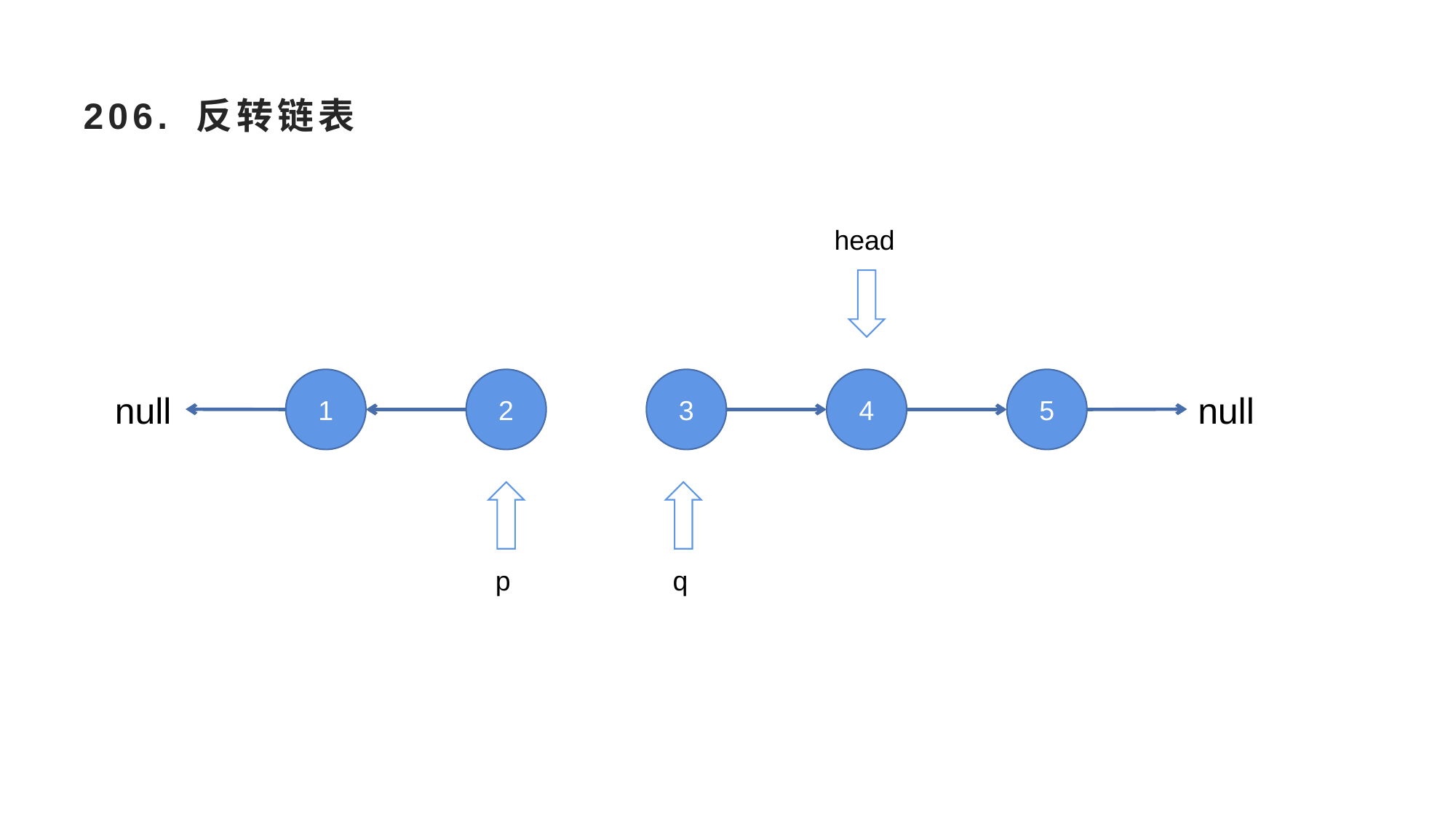

# 206. 反转链表
head

1
2
3
4
5
null
null

p

q